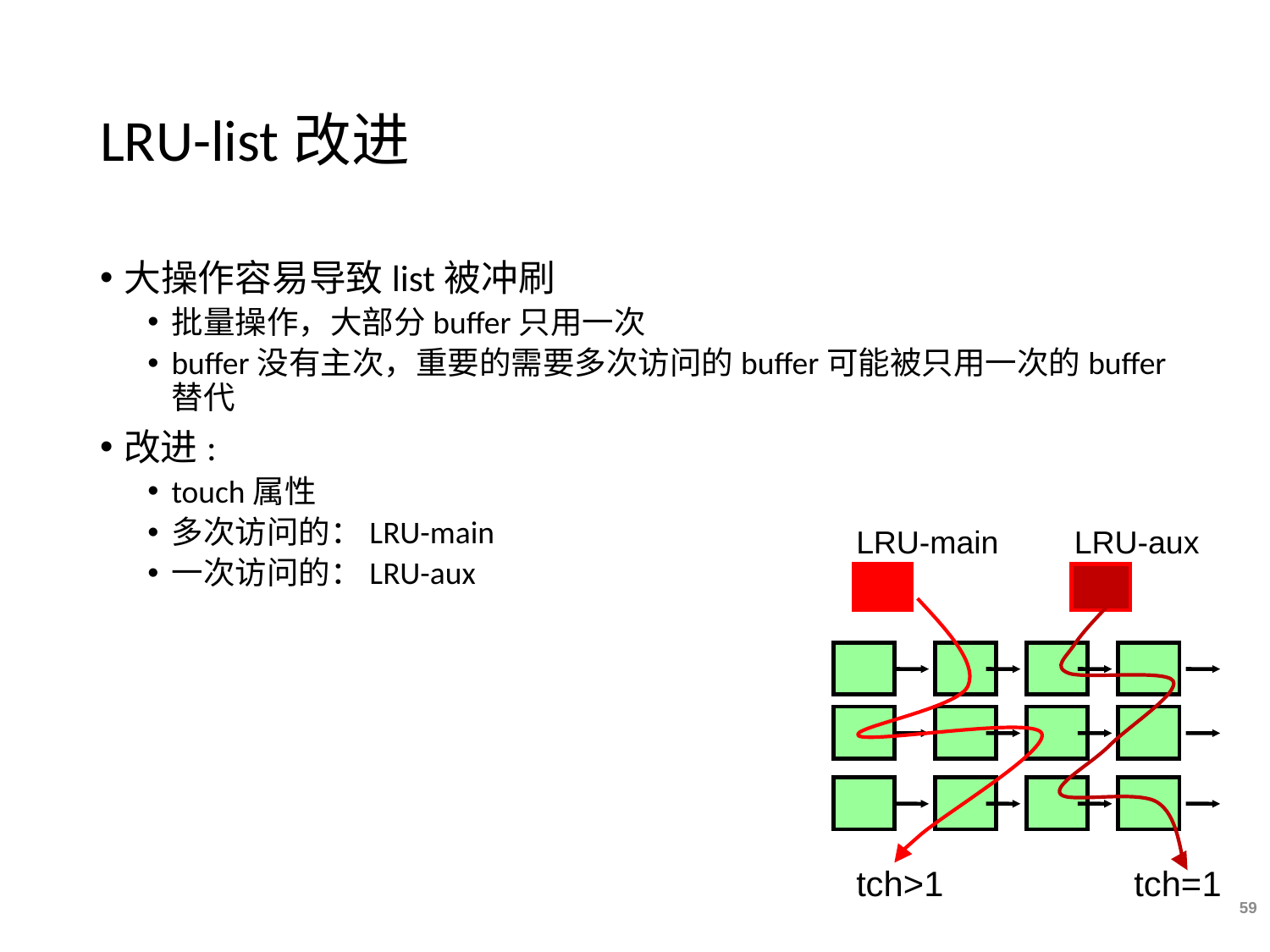

# LRU-list改进
大操作容易导致list被冲刷
批量操作，大部分buffer只用一次
buffer没有主次，重要的需要多次访问的buffer可能被只用一次的buffer替代
改进:
touch属性
多次访问的：LRU-main
一次访问的：LRU-aux

LRU-main
LRU-aux

tch=1
tch>1

59